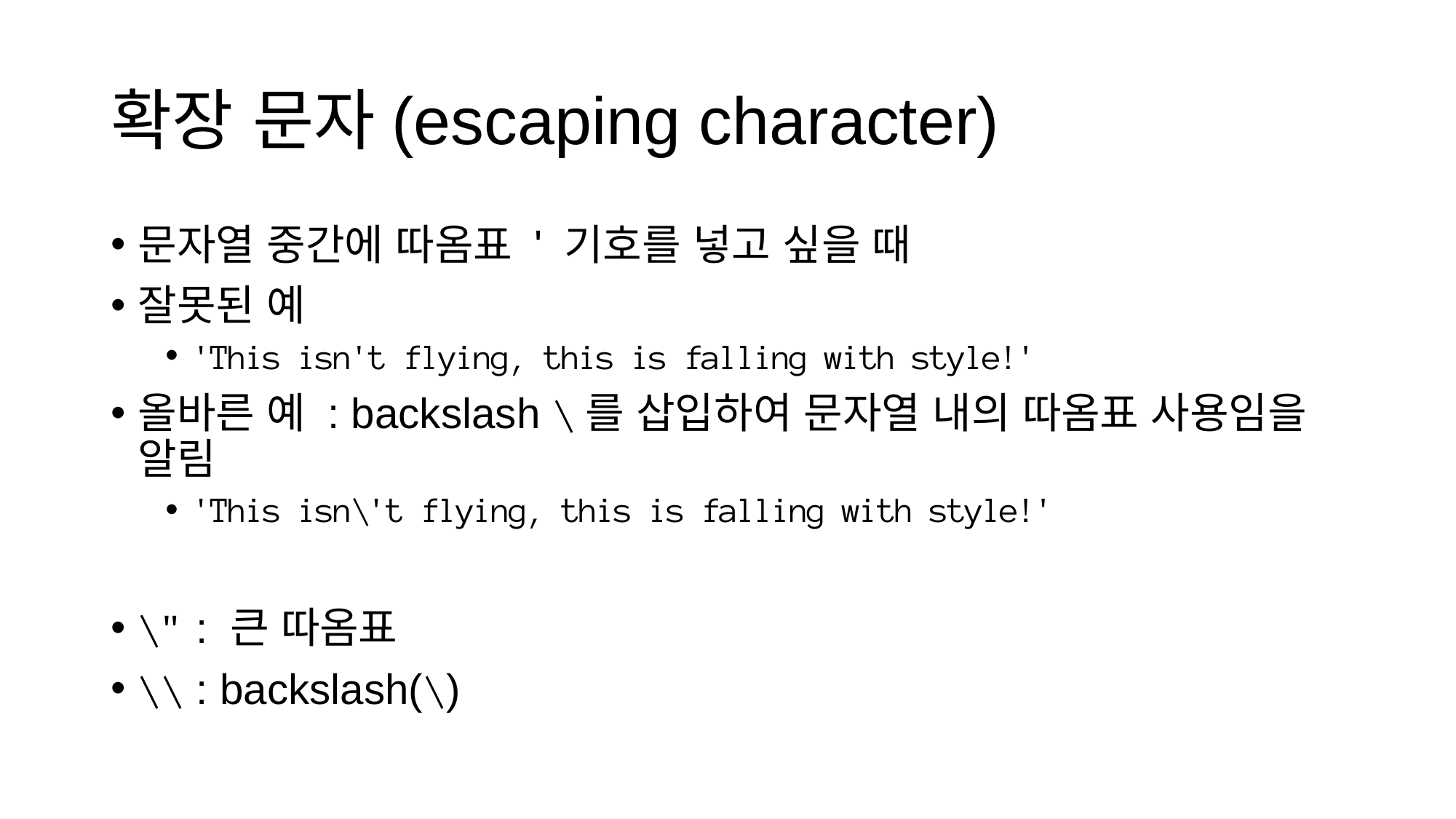

# 확장 문자(escaping character)
문자열 중간에 따옴표 ' 기호를 넣고 싶을 때
잘못된 예
'This isn't flying, this is falling with style!'
올바른 예 : backslash \를 삽입하여 문자열 내의 따옴표 사용임을 알림
'This isn\'t flying, this is falling with style!'

\" : 큰 따옴표
\\ : backslash(\)